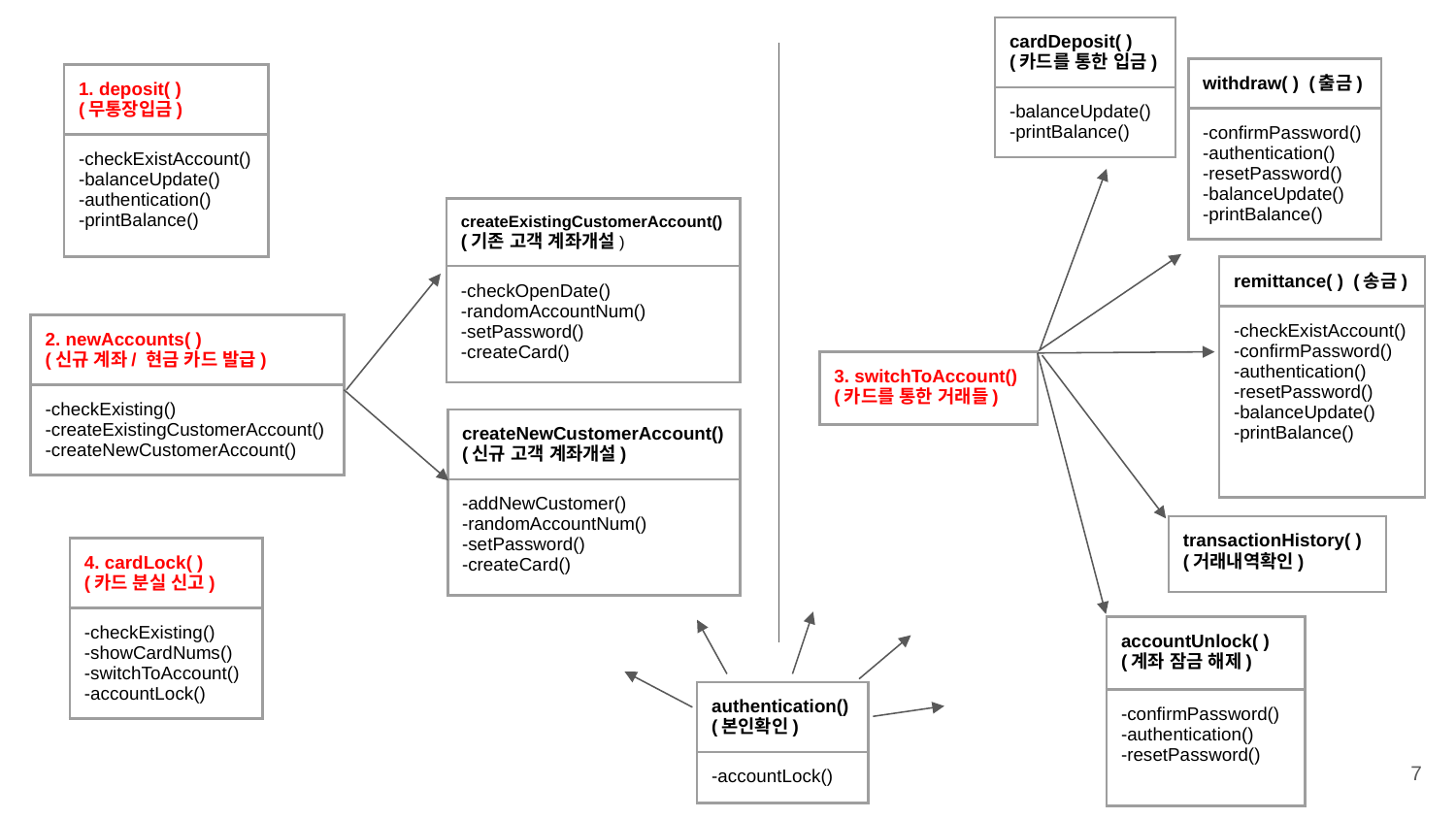

| cardDeposit( ) (카드를 통한 입금) |
| --- |
| -balanceUpdate() -printBalance() |
| withdraw( ) (출금) |
| --- |
| -confirmPassword() -authentication() -resetPassword() -balanceUpdate() -printBalance() |
| 1. deposit( ) (무통장입금) |
| --- |
| -checkExistAccount() -balanceUpdate() -authentication() -printBalance() |
| createExistingCustomerAccount() (기존 고객 계좌개설) |
| --- |
| -checkOpenDate() -randomAccountNum() -setPassword() -createCard() |
| remittance( ) (송금) |
| --- |
| -checkExistAccount() -confirmPassword() -authentication() -resetPassword() -balanceUpdate() -printBalance() |
| 2. newAccounts( ) (신규 계좌/ 현금 카드 발급) |
| --- |
| -checkExisting() -createExistingCustomerAccount() -createNewCustomerAccount() |
| 3. switchToAccount() (카드를 통한 거래들) |
| --- |
| createNewCustomerAccount() (신규 고객 계좌개설) |
| --- |
| -addNewCustomer() -randomAccountNum() -setPassword() -createCard() |
| transactionHistory( ) (거래내역확인) |
| --- |
| 4. cardLock( ) (카드 분실 신고) |
| --- |
| -checkExisting() -showCardNums() -switchToAccount() -accountLock() |
| accountUnlock( ) (계좌 잠금 해제) |
| --- |
| -confirmPassword() -authentication() -resetPassword() |
| authentication() (본인확인) |
| --- |
| -accountLock() |
7